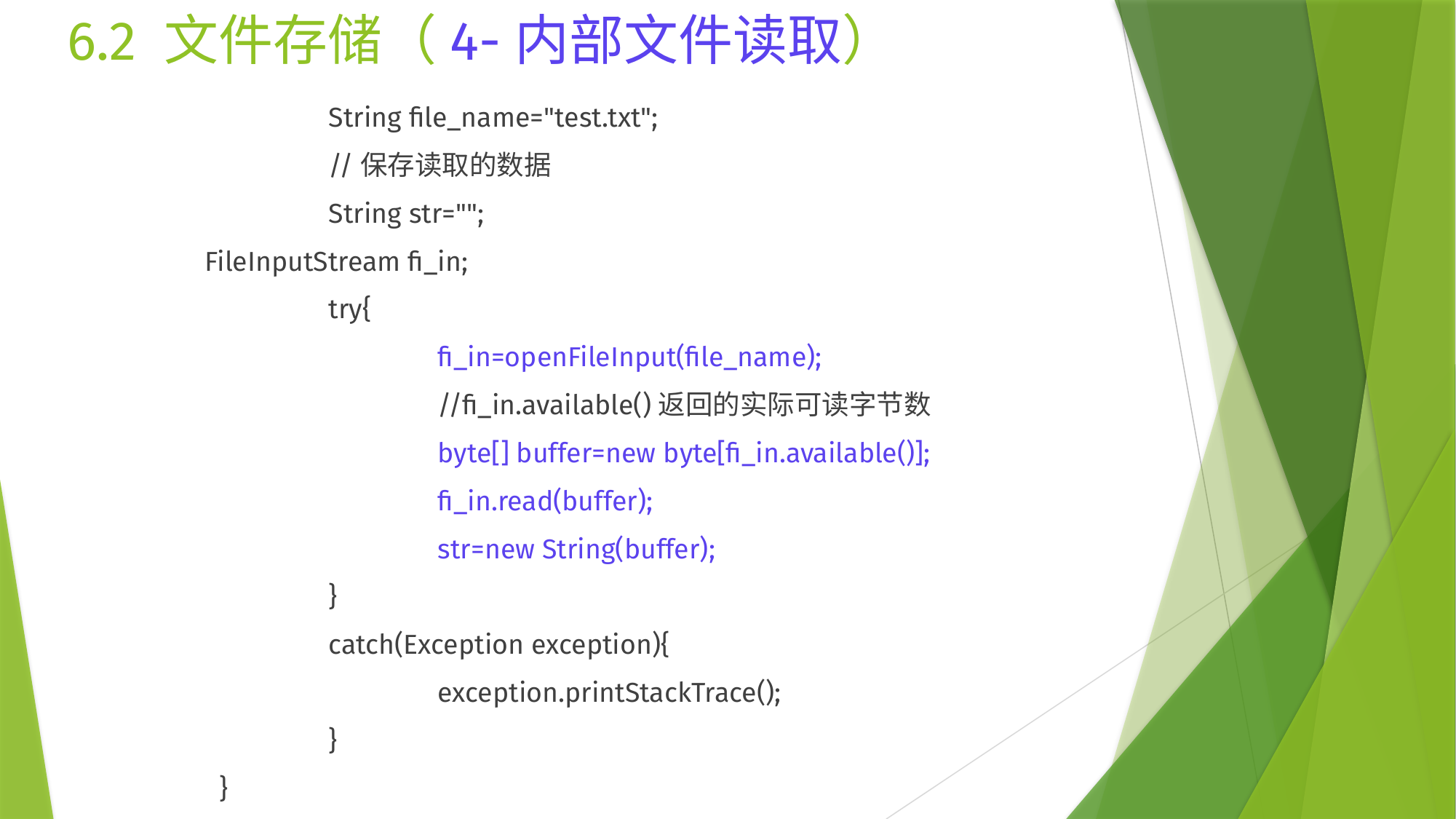

6.2 文件存储（4-内部文件读取）
		String file_name="test.txt";
		//保存读取的数据
		String str="";
             FileInputStream fi_in;
		try{
			fi_in=openFileInput(file_name);
			//fi_in.available()返回的实际可读字节数
			byte[] buffer=new byte[fi_in.available()];
			fi_in.read(buffer);
			str=new String(buffer);
		}
		catch(Exception exception){
			exception.printStackTrace();
		}
	}